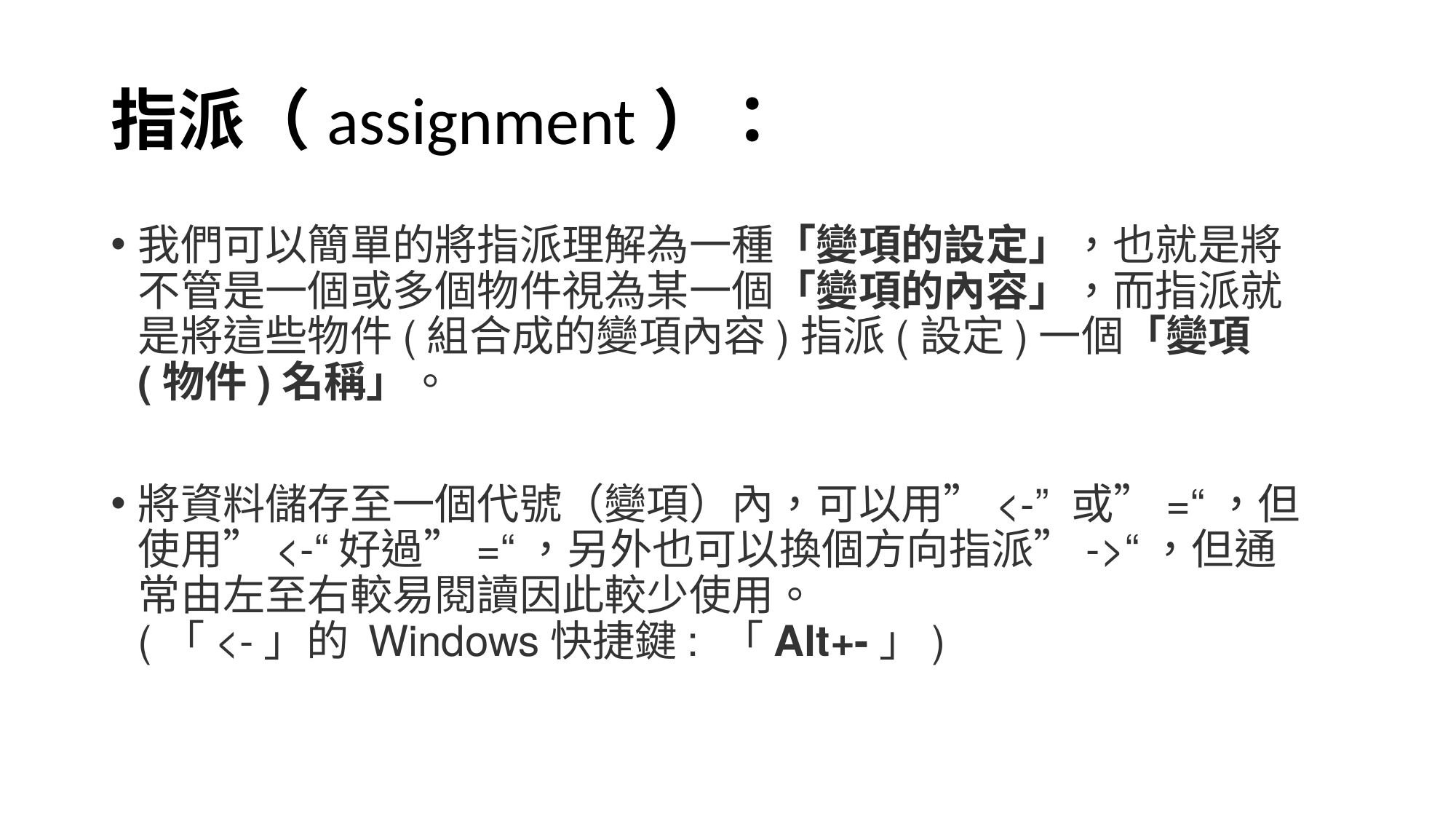

# 指派（assignment）：
我們可以簡單的將指派理解為一種「變項的設定」，也就是將不管是一個或多個物件視為某一個「變項的內容」，而指派就是將這些物件(組合成的變項內容)指派(設定)一個「變項(物件)名稱」。

將資料儲存至一個代號（變項）內，可以用”<-” 或”=“，但使用”<-“好過”=“，另外也可以換個方向指派”->“，但通常由左至右較易閱讀因此較少使用。
(「<-」的 Windows快捷鍵: 「Alt+-」)